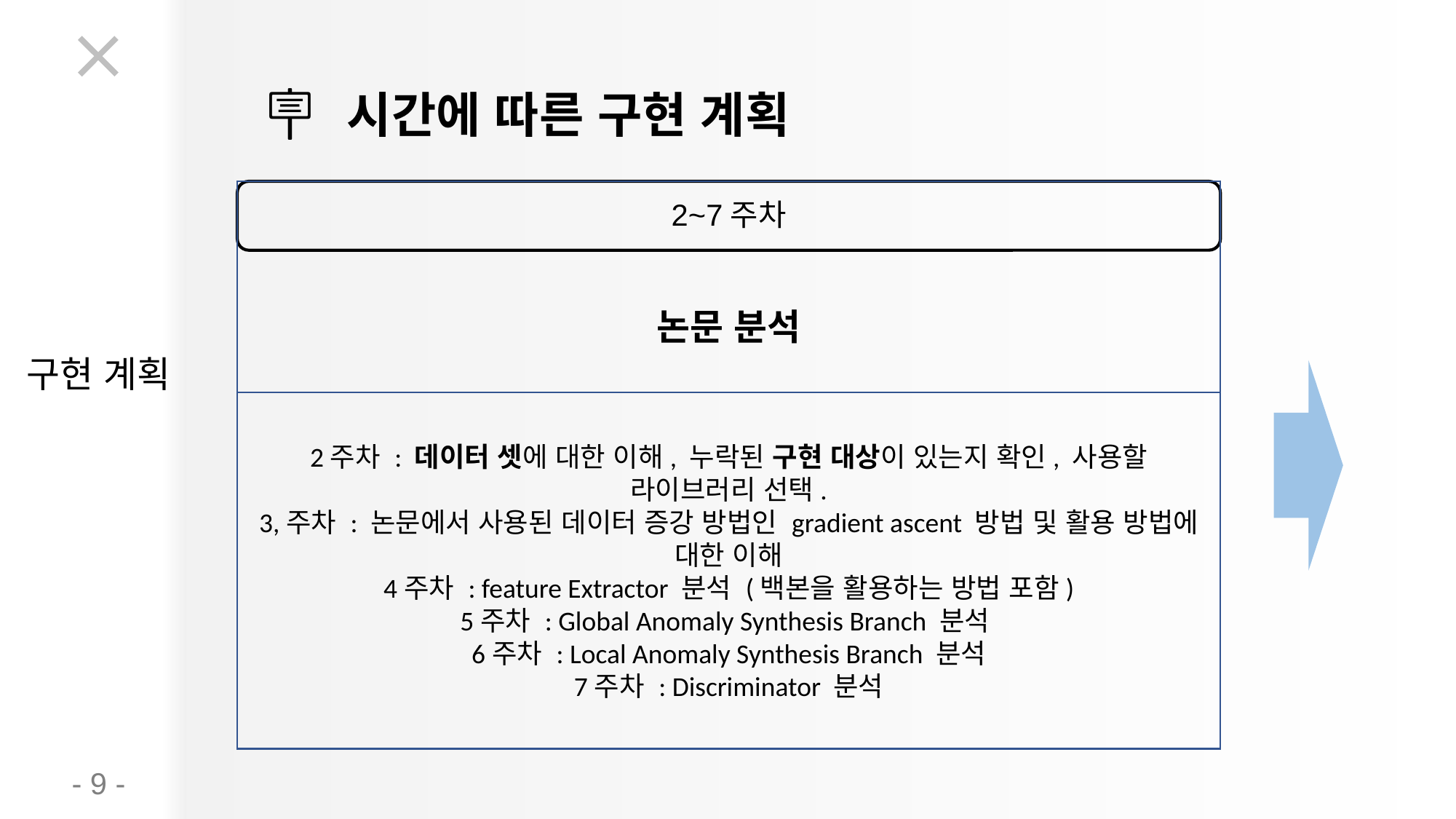

🪧
시간에 따른 구현 계획

2~7주차
논문 분석
구현 계획

2주차 : 데이터 셋에 대한 이해, 누락된 구현 대상이 있는지 확인, 사용할 라이브러리 선택.
3,주차 : 논문에서 사용된 데이터 증강 방법인 gradient ascent 방법 및 활용 방법에 대한 이해
4주차 : feature Extractor 분석 (백본을 활용하는 방법 포함)
5주차 : Global Anomaly Synthesis Branch 분석
6주차 : Local Anomaly Synthesis Branch 분석
7주차 : Discriminator 분석

- 9 -